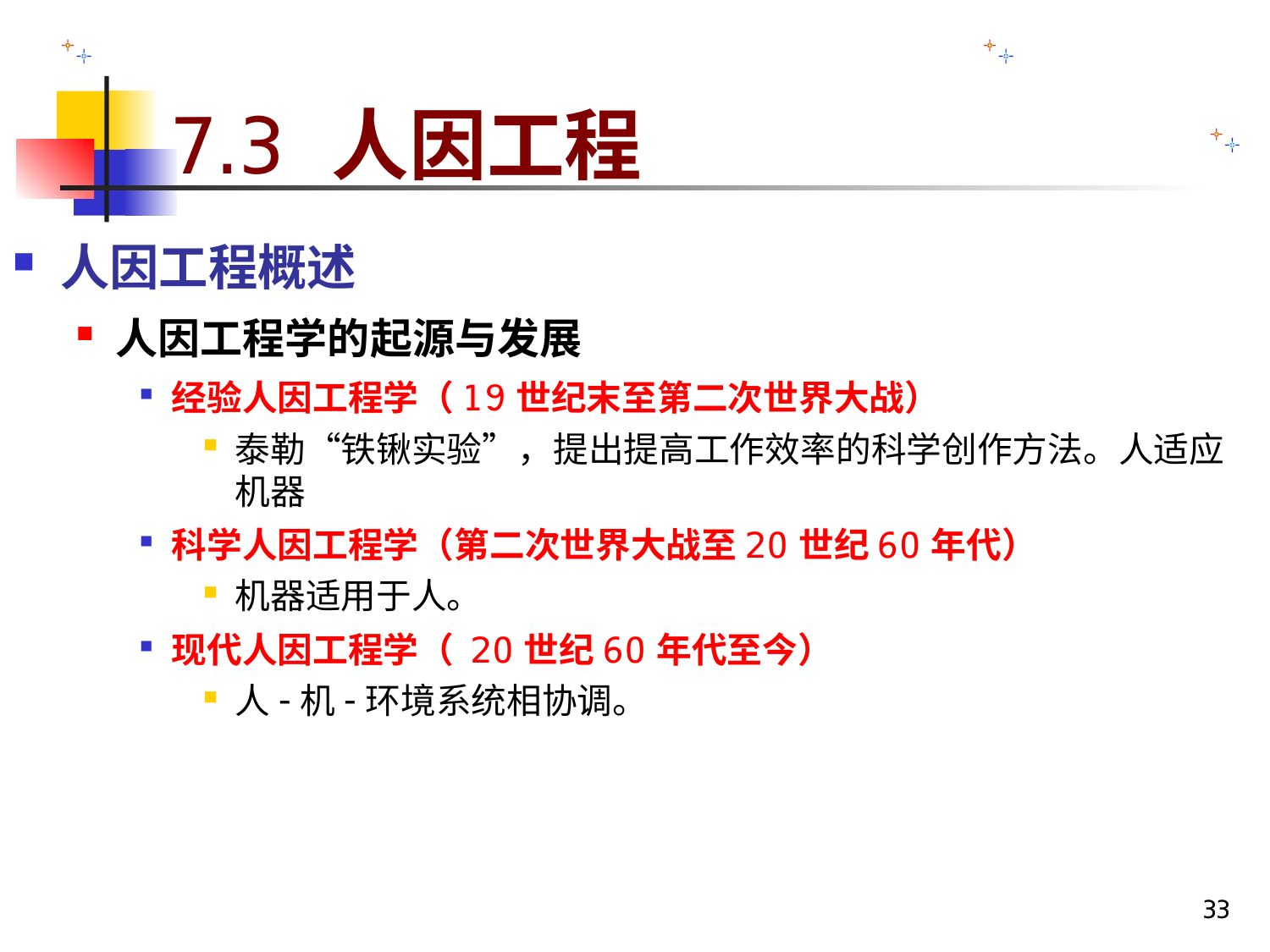

# 7.3 人因工程
人因工程概述
人因工程学的起源与发展
经验人因工程学（19世纪末至第二次世界大战）
泰勒“铁锹实验”，提出提高工作效率的科学创作方法。人适应机器
科学人因工程学（第二次世界大战至20世纪60年代）
机器适用于人。
现代人因工程学（ 20世纪60年代至今）
人-机-环境系统相协调。

33